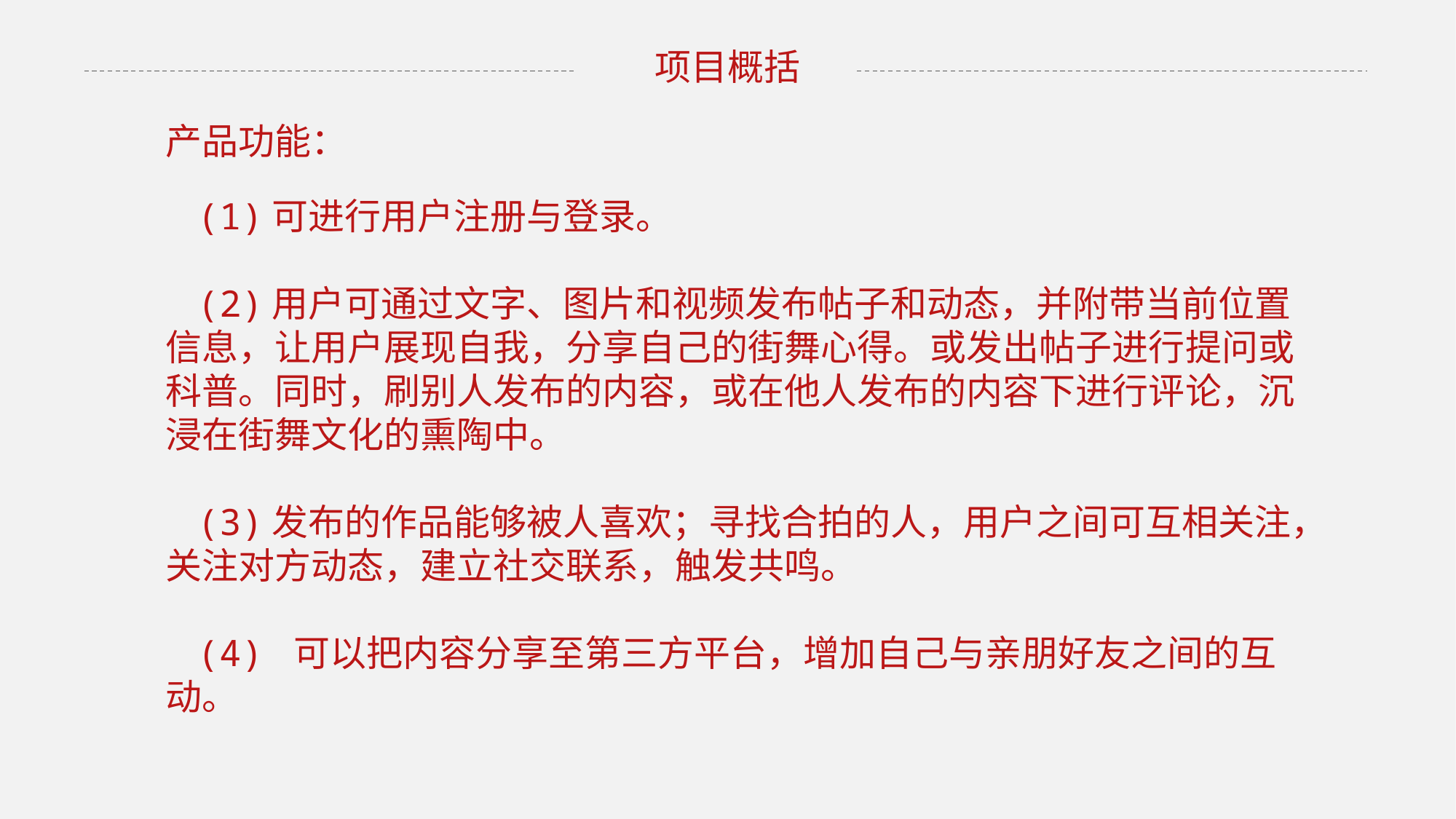

项目概括
产品功能：
(1)可进行用户注册与登录。

(2)用户可通过文字、图片和视频发布帖子和动态，并附带当前位置信息，让用户展现自我，分享自己的街舞心得。或发出帖子进行提问或科普。同时，刷别人发布的内容，或在他人发布的内容下进行评论，沉浸在街舞文化的熏陶中。

(3)发布的作品能够被人喜欢；寻找合拍的人，用户之间可互相关注，关注对方动态，建立社交联系，触发共鸣。

(4) 可以把内容分享至第三方平台，增加自己与亲朋好友之间的互动。